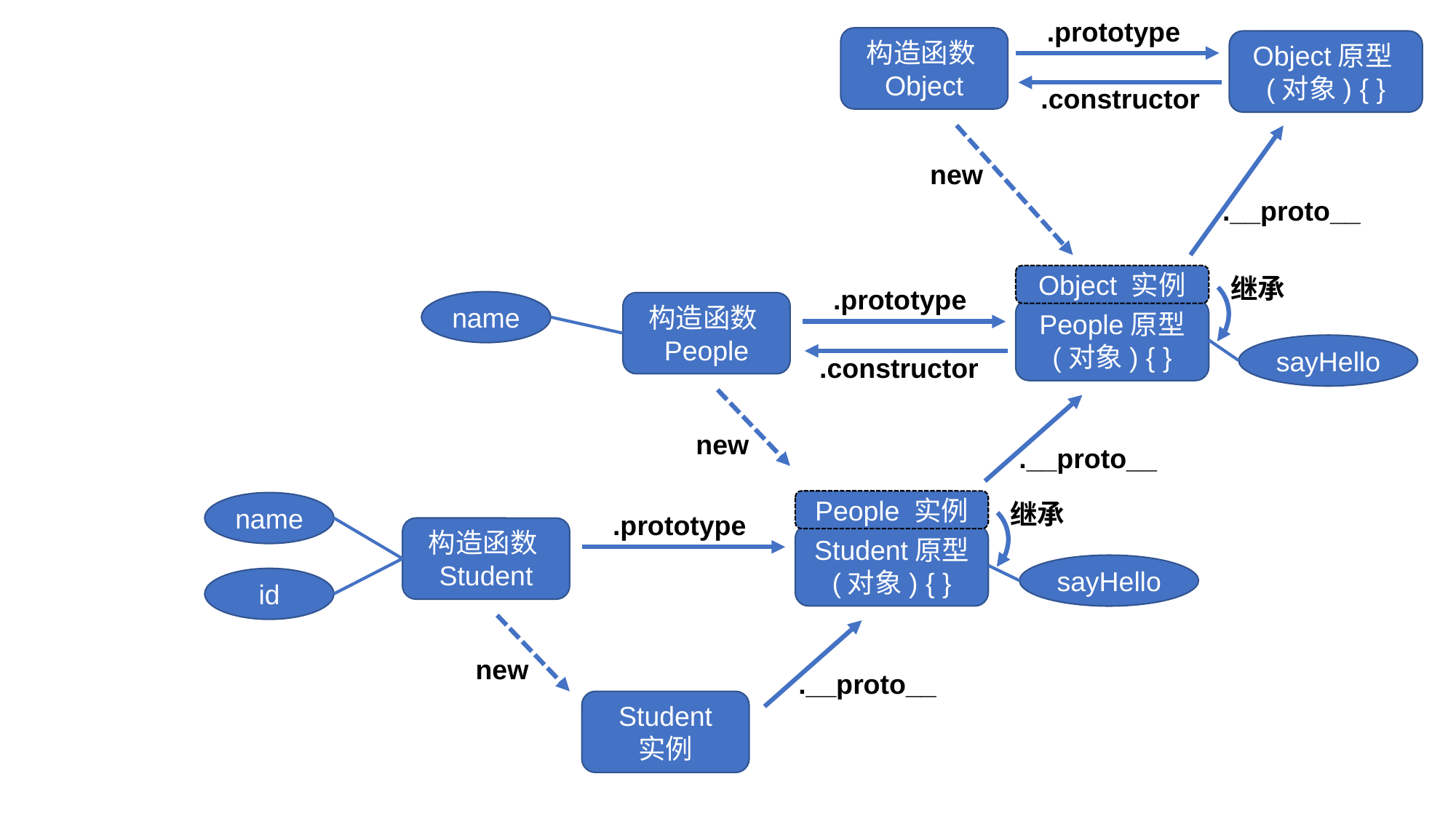

.prototype
构造函数Object
Object原型(对象) { }
.constructor
new
.__proto__
Object 实例
继承

.prototype
name
构造函数People
People原型
(对象) { }
sayHello
.constructor
new
.__proto__
People 实例
继承

.prototype
构造函数Student
Student原型
(对象) { }
new
.__proto__
Student
实例
name
sayHello
id